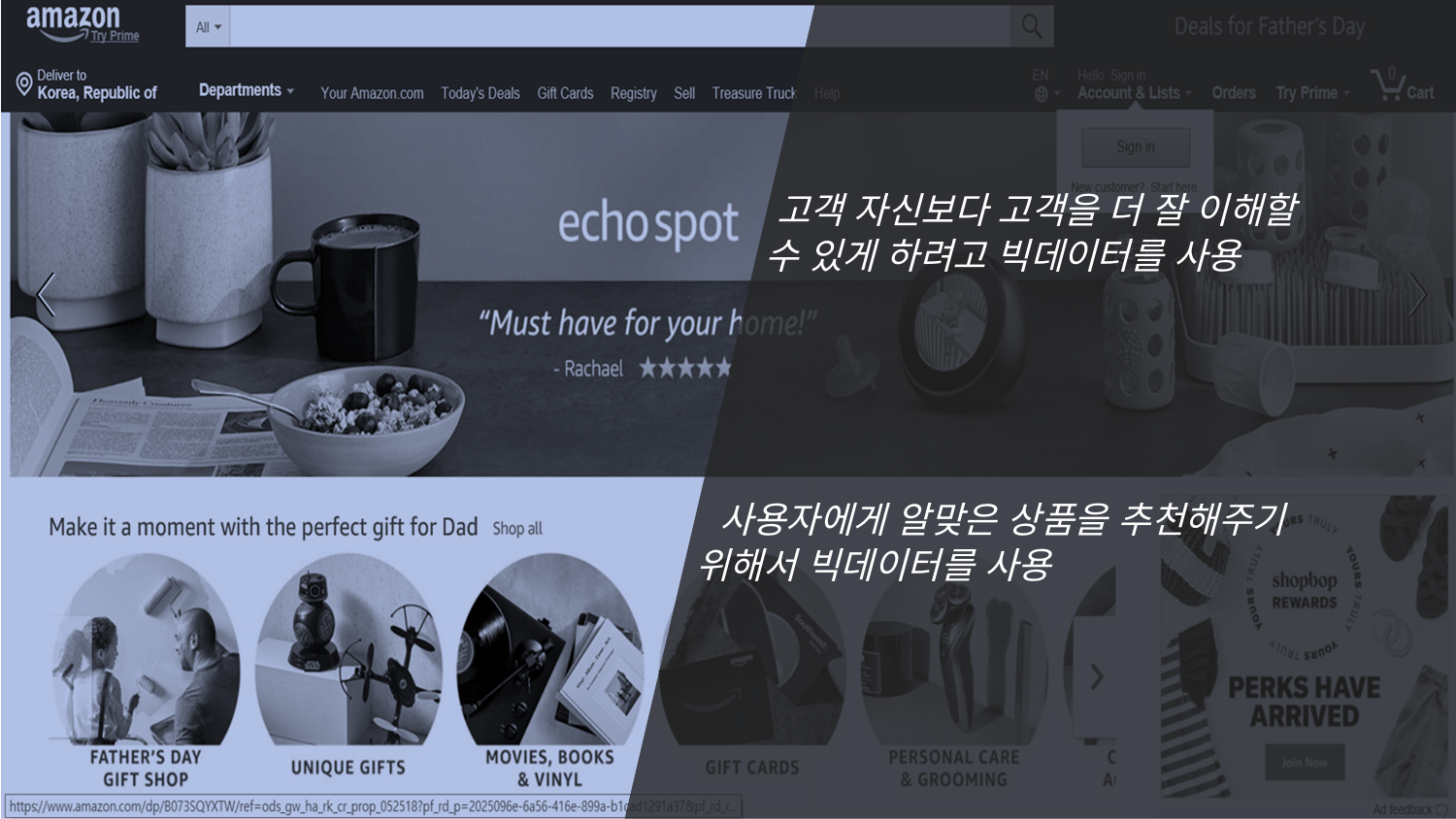

고객 자신보다 고객을 더 잘 이해할
수 있게 하려고 빅데이터를 사용
사용자에게 알맞은 상품을 추천해주기
위해서 빅데이터를 사용